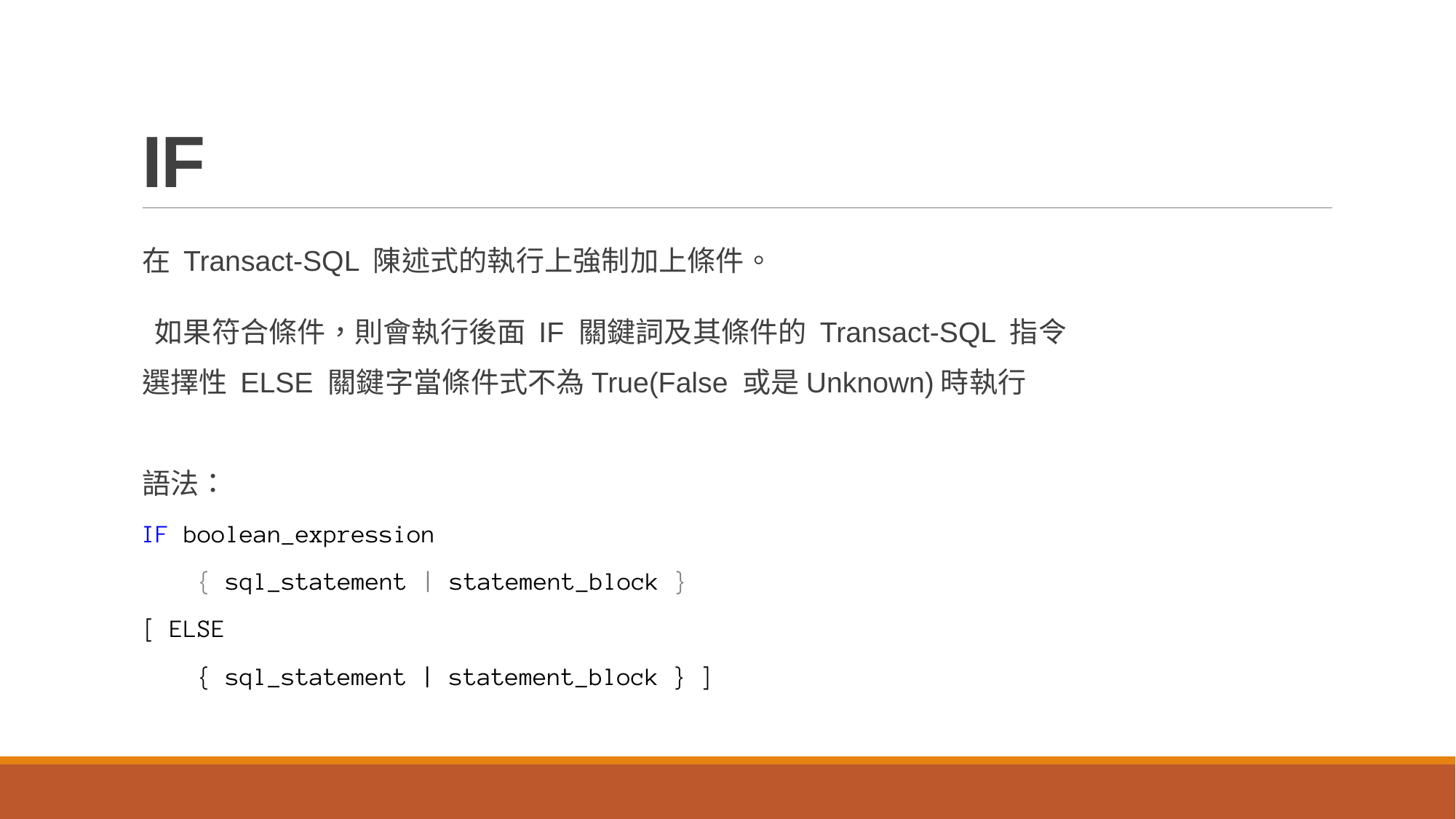

# IF
在 Transact-SQL 陳述式的執行上強制加上條件。
 如果符合條件，則會執行後面 IF 關鍵詞及其條件的 Transact-SQL 指令
選擇性 ELSE 關鍵字當條件式不為True(False 或是Unknown)時執行

語法：
IF boolean_expression
    { sql_statement | statement_block }
[ ELSE
    { sql_statement | statement_block } ]